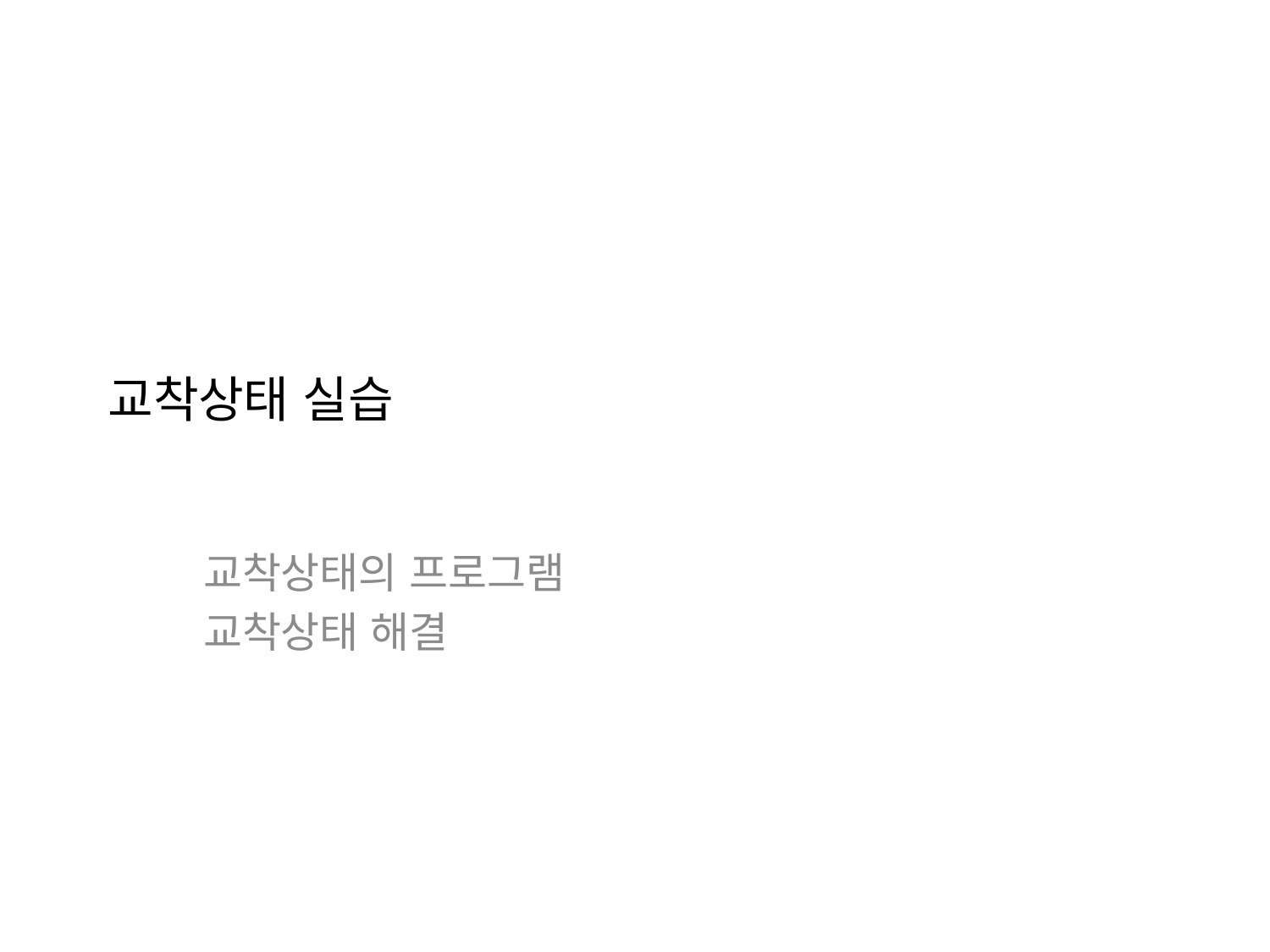

# 교착상태 실습
교착상태의 프로그램
교착상태 해결